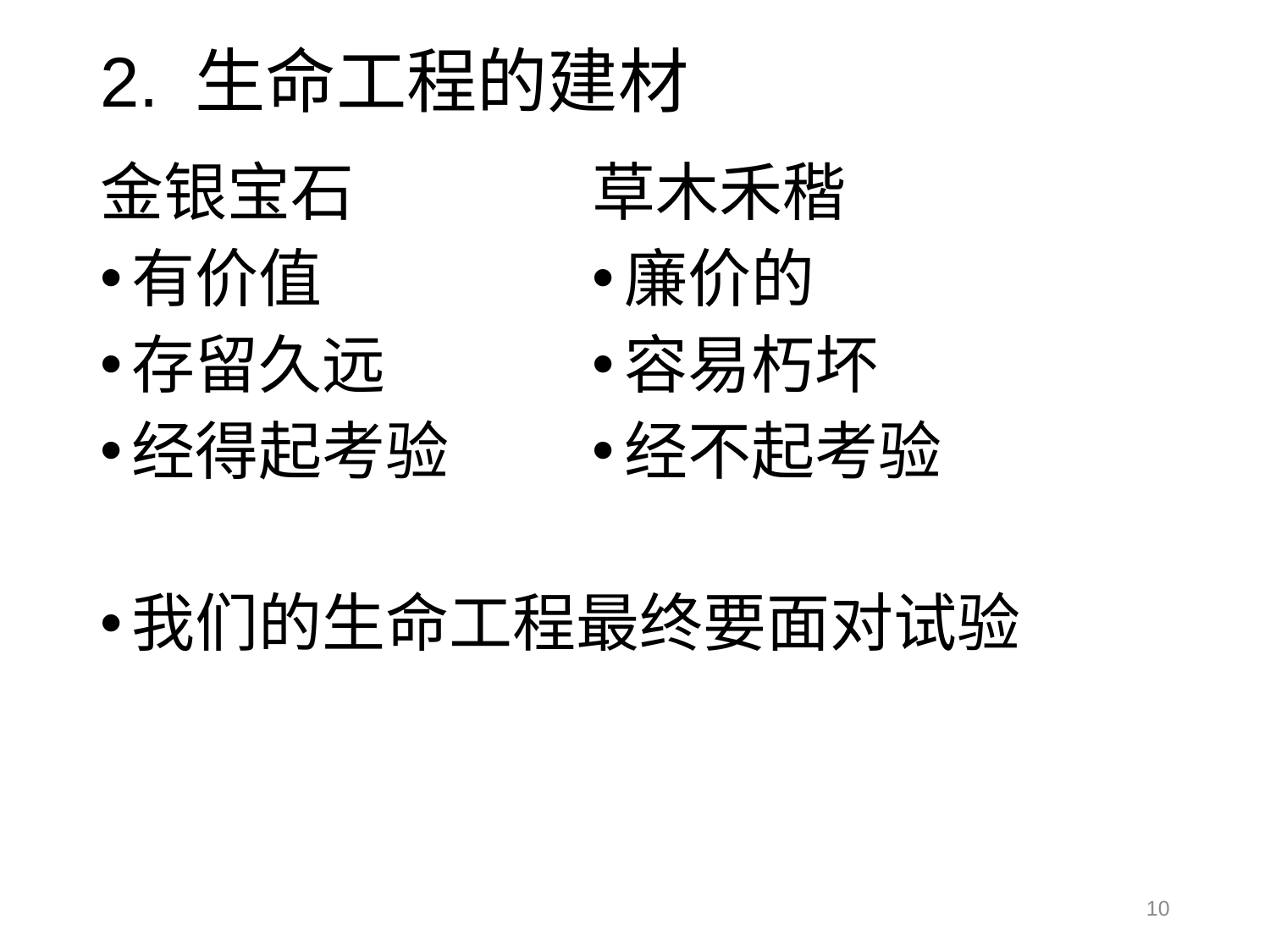

# 2. 生命工程的建材
金银宝石
有价值
存留久远
经得起考验

我们的生命工程最终要面对试验

草木禾稭
廉价的
容易朽坏
经不起考验

10